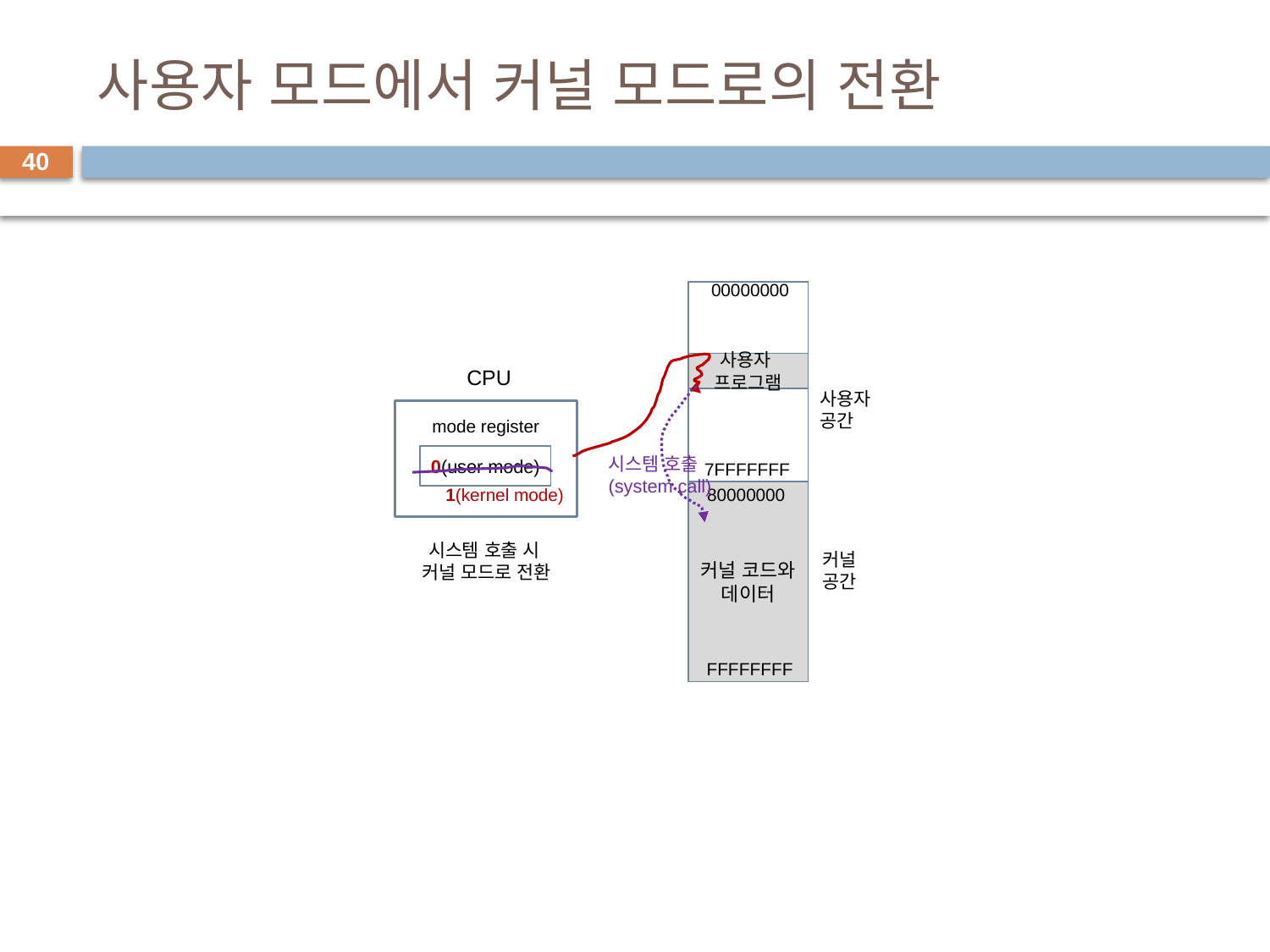

# 사용자 모드에서 커널 모드로의 전환
40
00000000

사용자
프로그램
사용자
공간
7FFFFFFF
80000000
커널 코드와
데이터
커널
공간
FFFFFFFF

CPU

mode register
0(user mode)
시스템 호출
(system call)

1(kernel mode)
시스템 호출 시
커널 모드로 전환